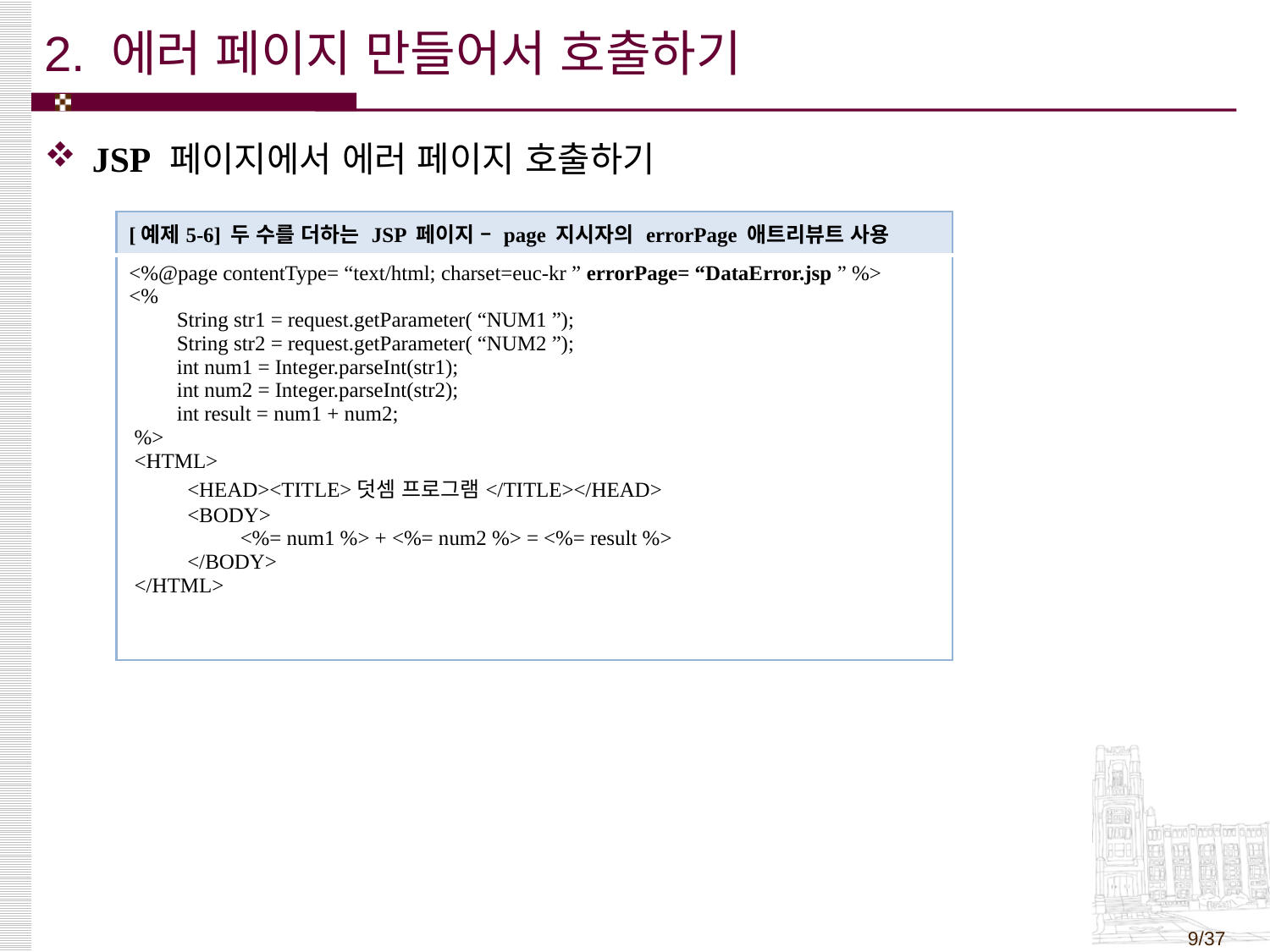

# 2. 에러 페이지 만들어서 호출하기
JSP 페이지에서 에러 페이지 호출하기

| [예제5-6] 두 수를 더하는 JSP 페이지 – page 지시자의 errorPage 애트리뷰트 사용 |
| --- |
| <%@page contentType= “text/html; charset=euc-kr ” errorPage= “DataError.jsp ” %> <% String str1 = request.getParameter( “NUM1 ”); String str2 = request.getParameter( “NUM2 ”); int num1 = Integer.parseInt(str1); int num2 = Integer.parseInt(str2); int result = num1 + num2; %> <HTML> <HEAD><TITLE>덧셈 프로그램</TITLE></HEAD> <BODY> <%= num1 %> + <%= num2 %> = <%= result %> </BODY> </HTML> |